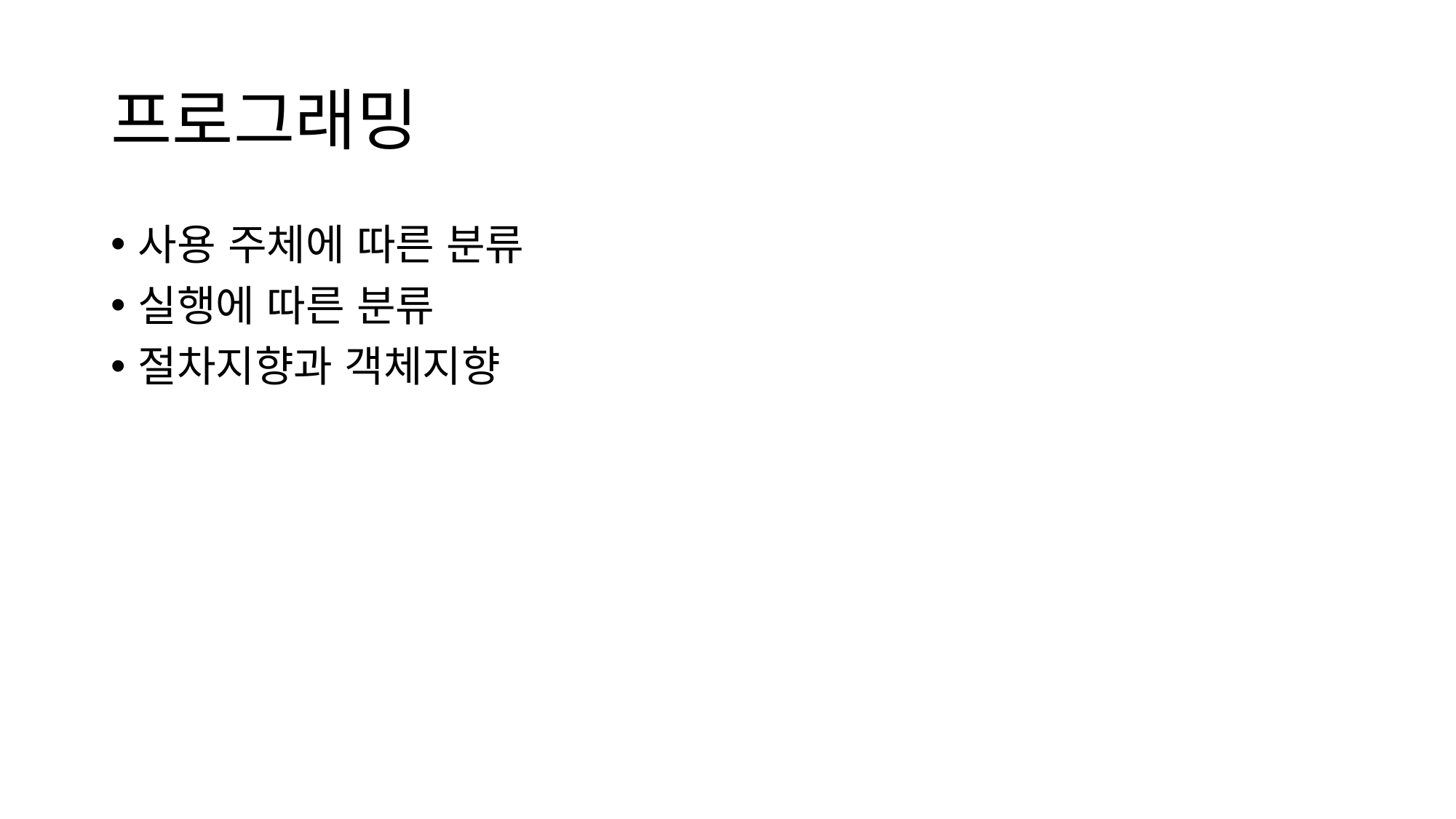

# 프로그래밍
사용 주체에 따른 분류
실행에 따른 분류
절차지향과 객체지향